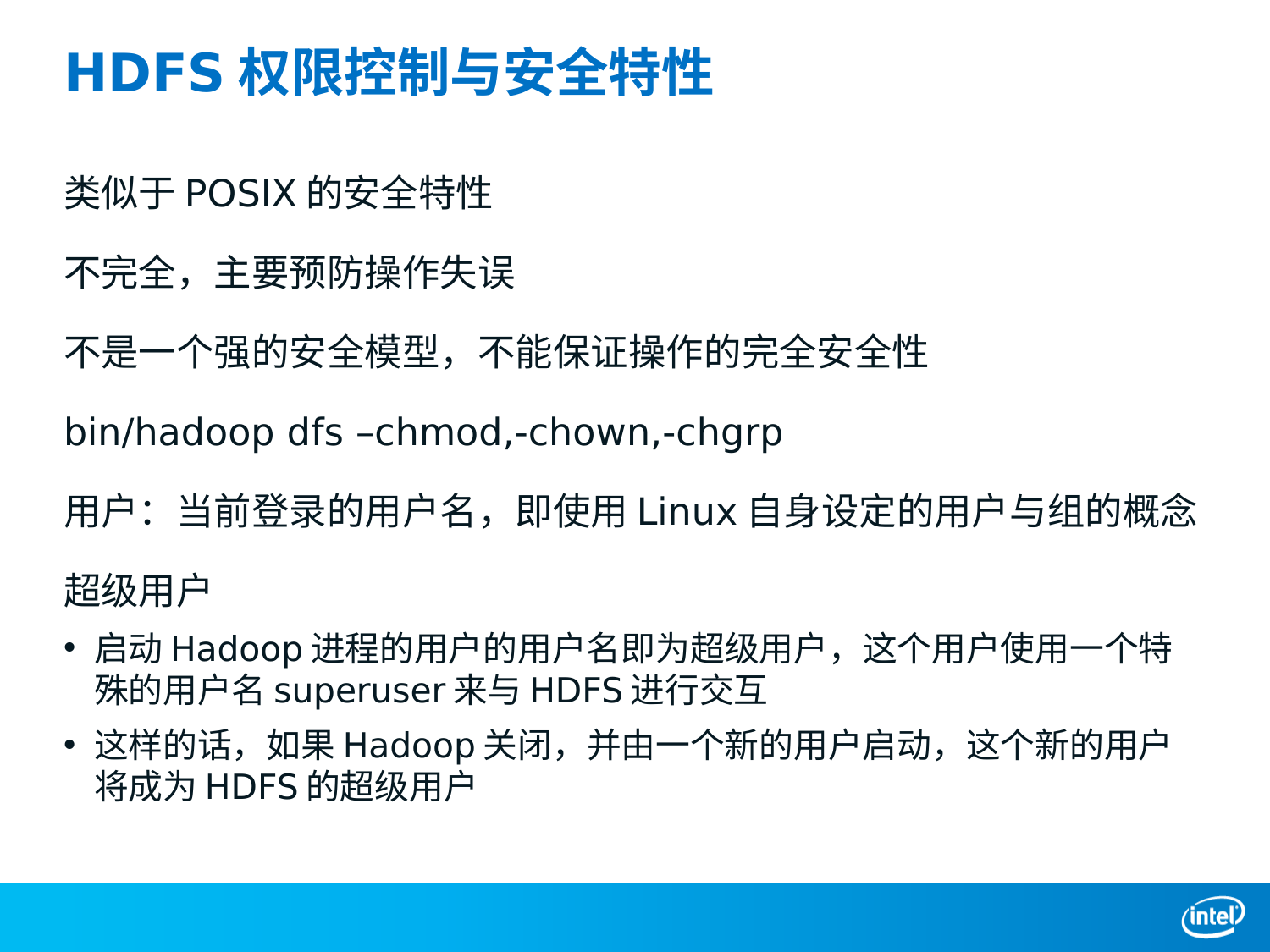

# HDFS权限控制与安全特性
类似于POSIX的安全特性
不完全，主要预防操作失误
不是一个强的安全模型，不能保证操作的完全安全性
bin/hadoop dfs –chmod,-chown,-chgrp
用户：当前登录的用户名，即使用Linux自身设定的用户与组的概念
超级用户
启动Hadoop进程的用户的用户名即为超级用户，这个用户使用一个特殊的用户名superuser来与HDFS进行交互
这样的话，如果Hadoop关闭，并由一个新的用户启动，这个新的用户将成为HDFS的超级用户